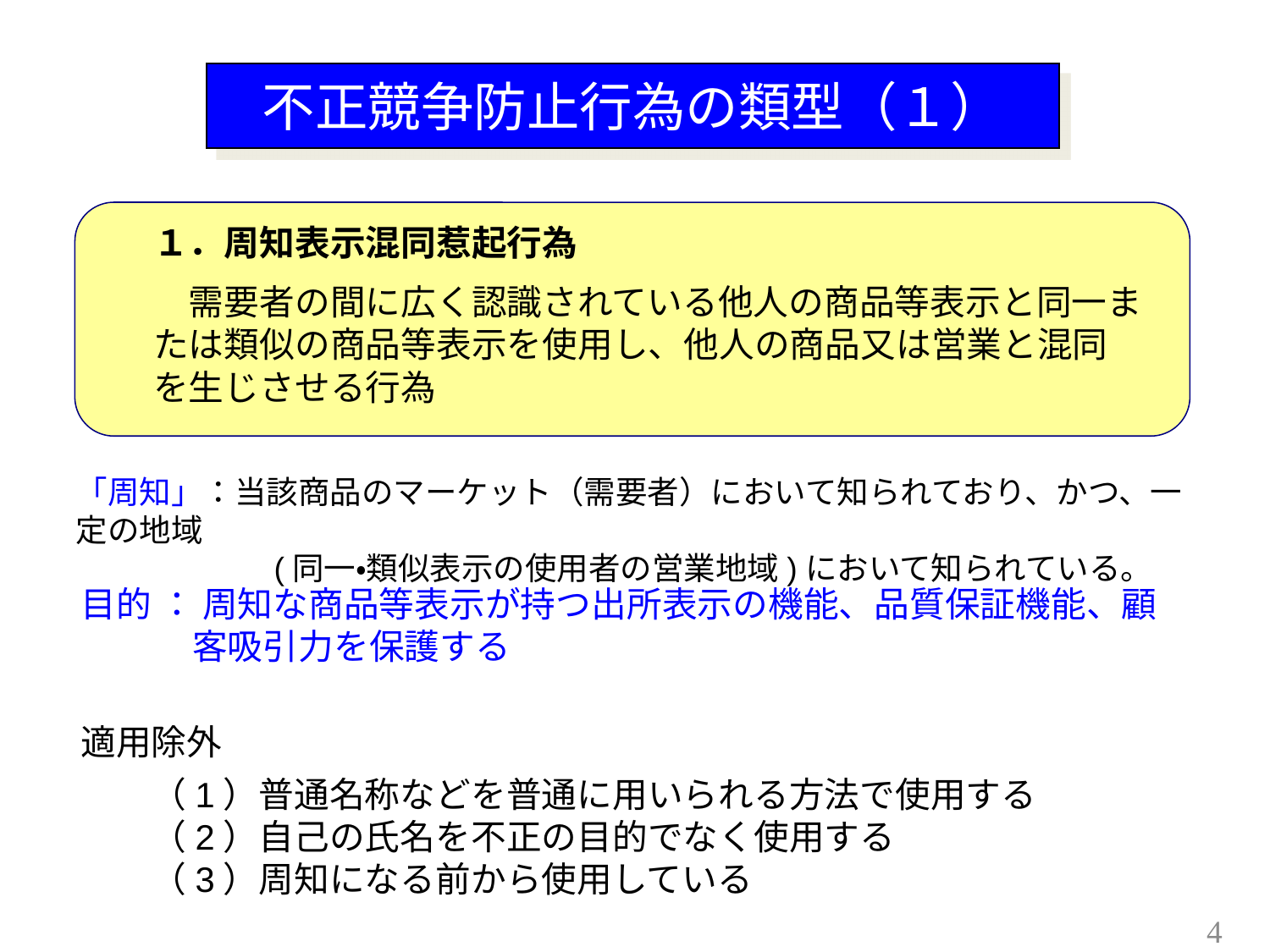

不正競争防止行為の類型（１）

１．周知表示混同惹起行為
　需要者の間に広く認識されている他人の商品等表示と同一または類似の商品等表示を使用し、他人の商品又は営業と混同を生じさせる行為
「周知」：当該商品のマーケット（需要者）において知られており、かつ、一定の地域
　　　　　　(同一・類似表示の使用者の営業地域)において知られている。
目的 ： 周知な商品等表示が持つ出所表示の機能、品質保証機能、顧客吸引力を保護する

適用除外
　　（1）普通名称などを普通に用いられる方法で使用する
　　（2）自己の氏名を不正の目的でなく使用する
　　（3）周知になる前から使用している
4